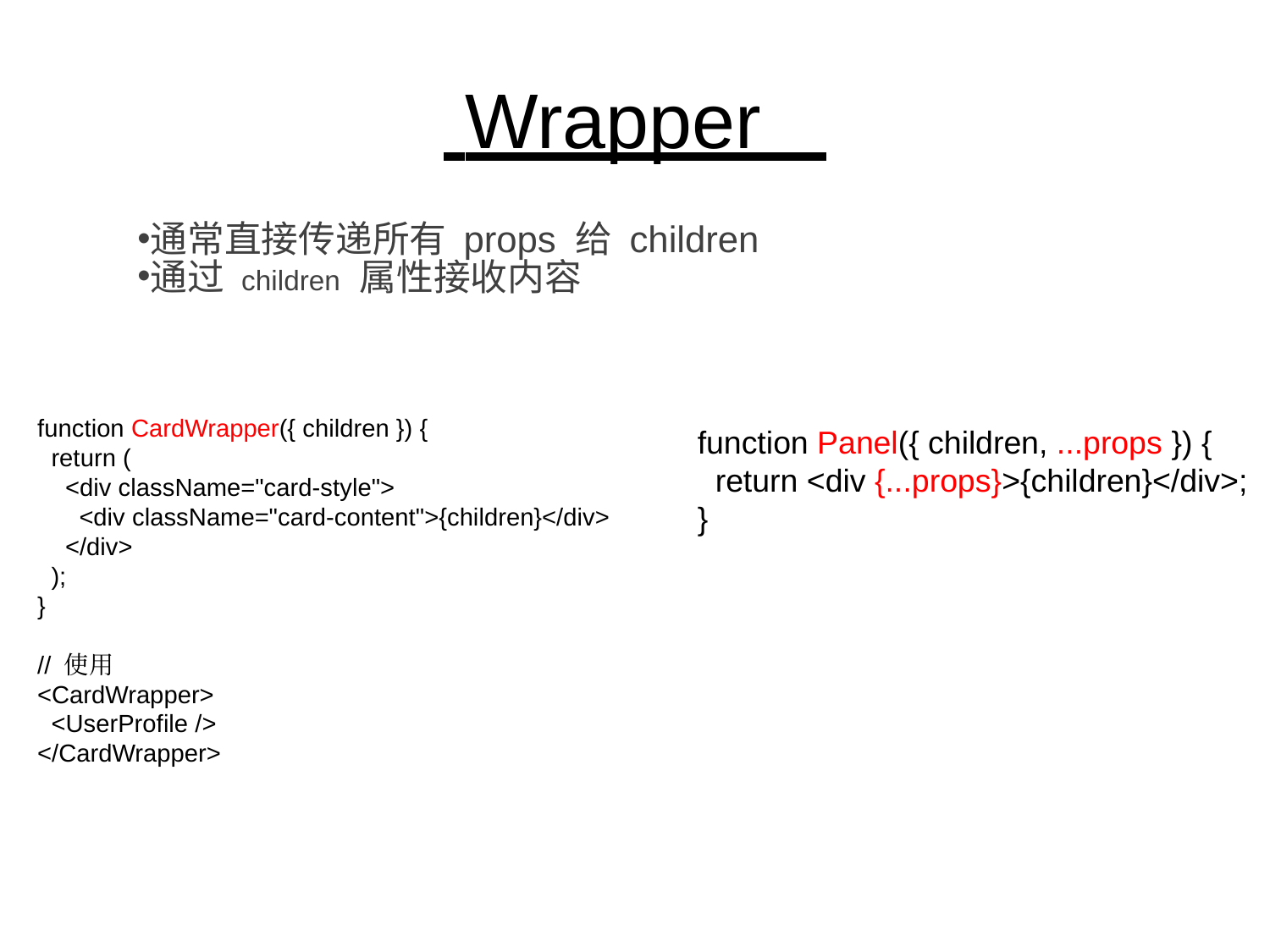

# Wrapper
通常直接传递所有 props 给 children
通过 children 属性接收内容
function CardWrapper({ children }) {
  return (
    <div className="card-style">
      <div className="card-content">{children}</div>
    </div>
  );
}

// 使用
<CardWrapper>
  <UserProfile />
</CardWrapper>
function Panel({ children, ...props }) {
  return <div {...props}>{children}</div>;
}